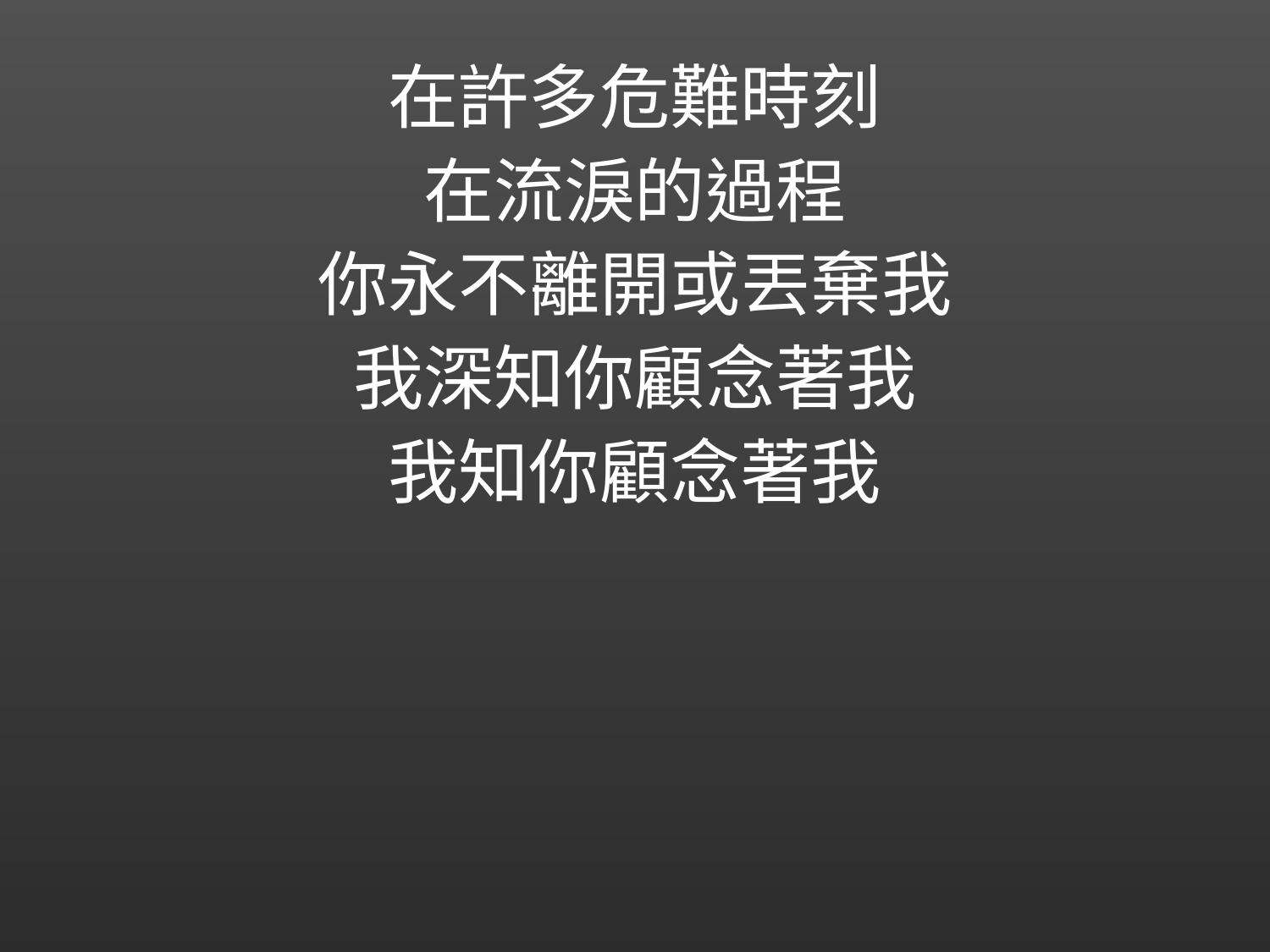

在許多危難時刻
在流淚的過程
你永不離開或丟棄我
我深知你顧念著我
我知你顧念著我